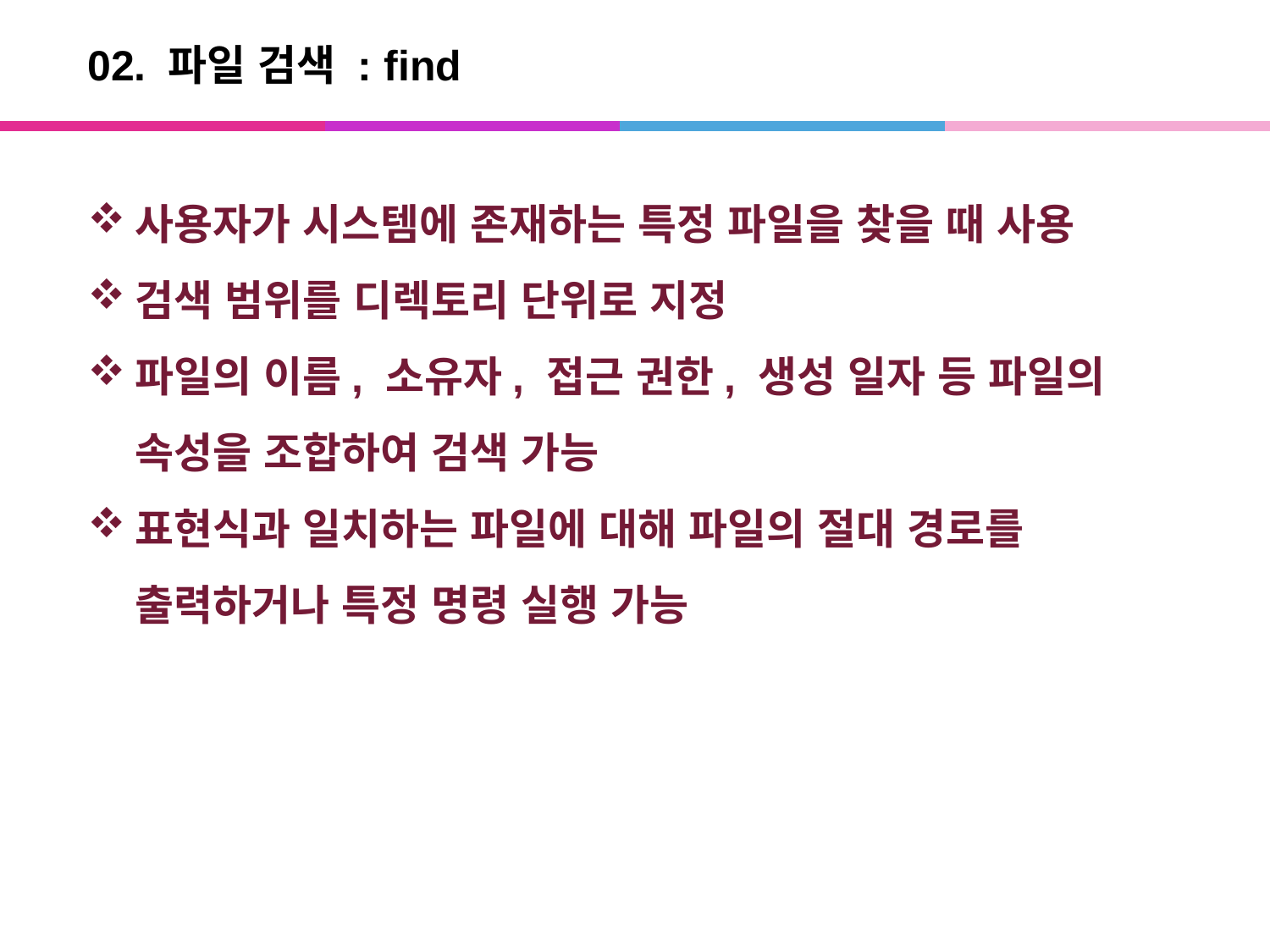

# 02. 파일 검색 : find
사용자가 시스템에 존재하는 특정 파일을 찾을 때 사용
검색 범위를 디렉토리 단위로 지정
파일의 이름, 소유자, 접근 권한, 생성 일자 등 파일의 속성을 조합하여 검색 가능
표현식과 일치하는 파일에 대해 파일의 절대 경로를 출력하거나 특정 명령 실행 가능